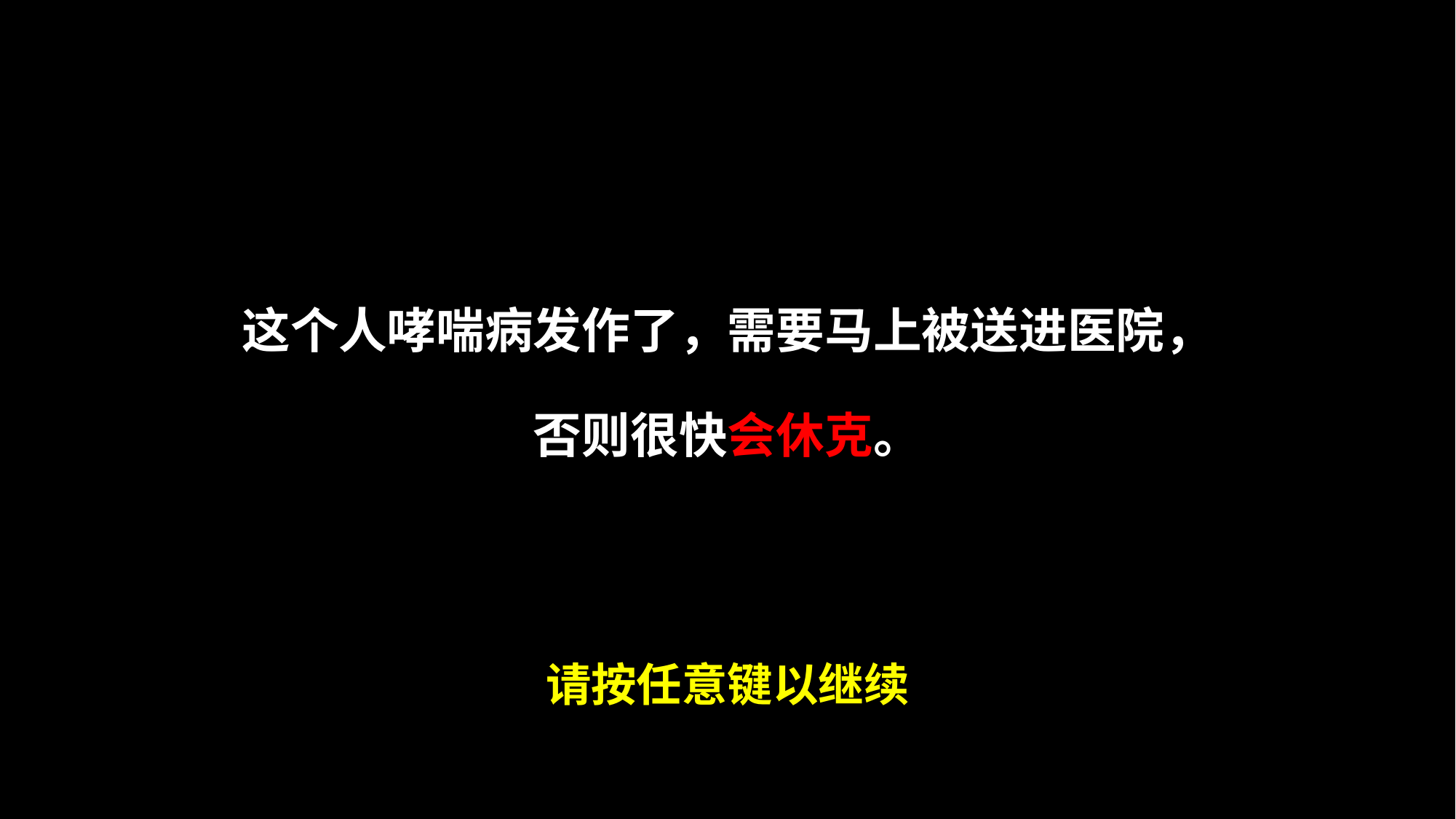

# 这个人哮喘病发作了，需要马上被送进医院， 否则很快会休克。
请按任意键以继续